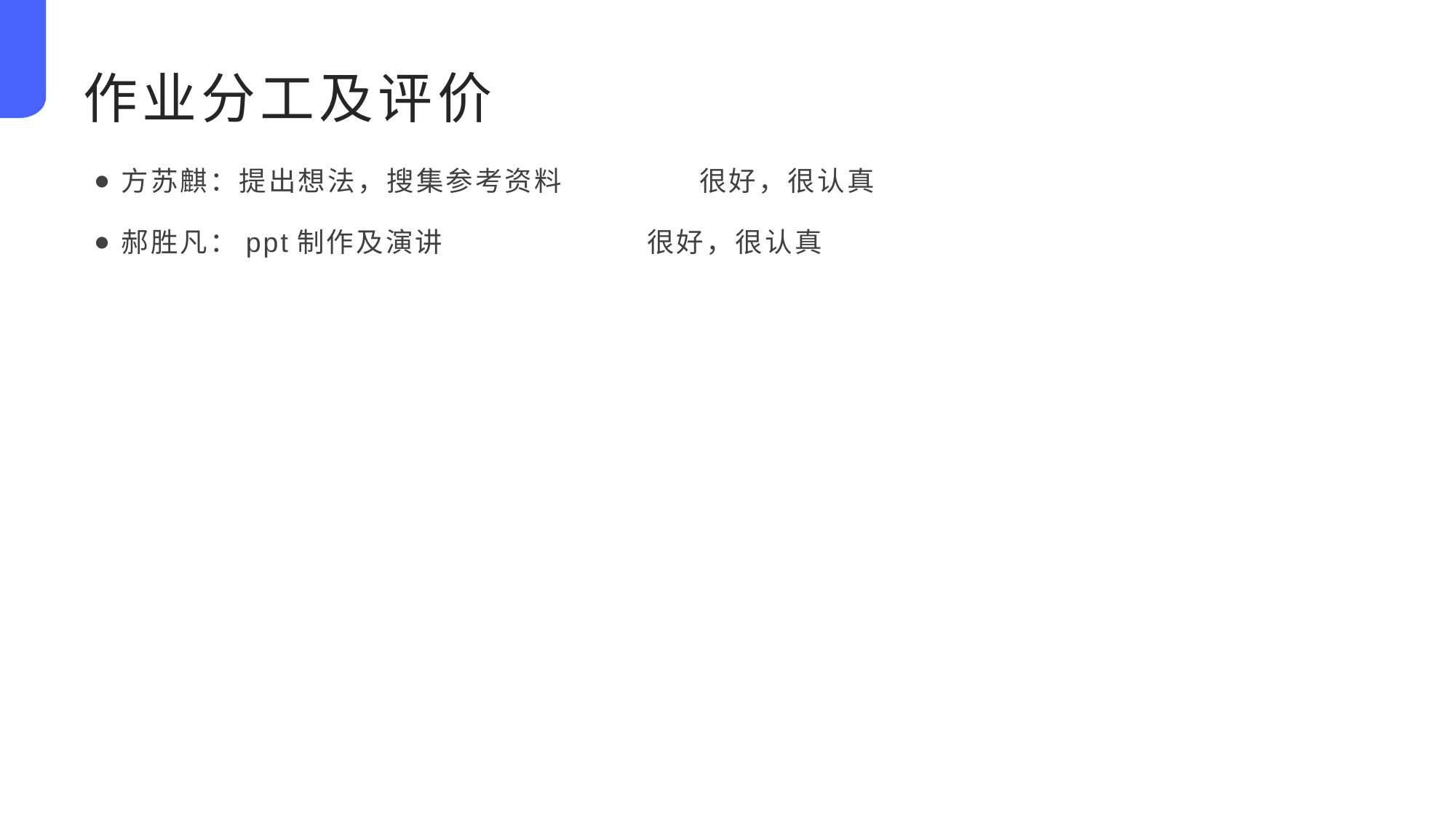

作业分工及评价
方苏麒：提出想法，搜集参考资料                很好，很认真
郝胜凡：ppt制作及演讲                        很好，很认真